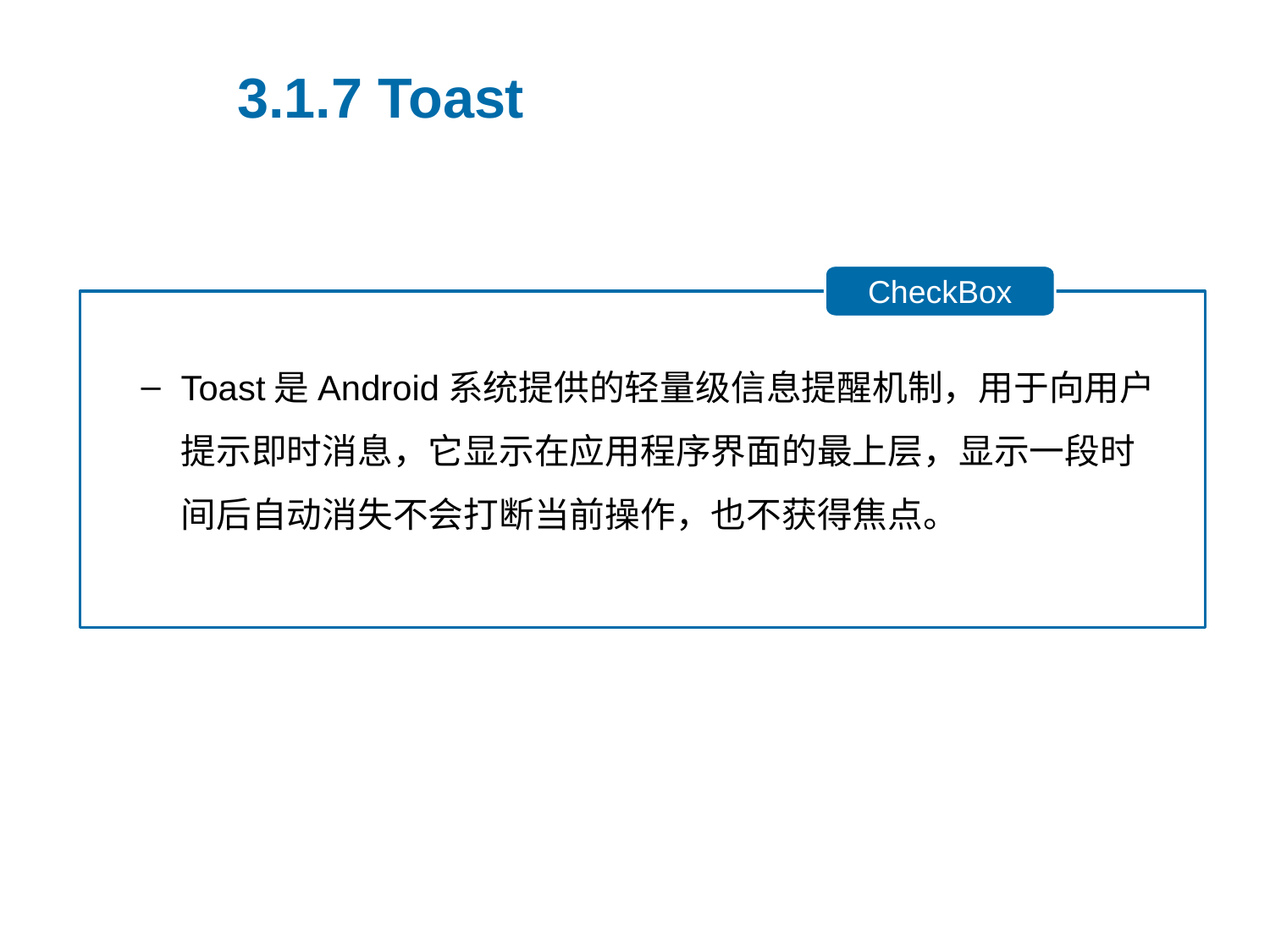

3.1.7 Toast

CheckBox

Toast是Android系统提供的轻量级信息提醒机制，用于向用户提示即时消息，它显示在应用程序界面的最上层，显示一段时间后自动消失不会打断当前操作，也不获得焦点。